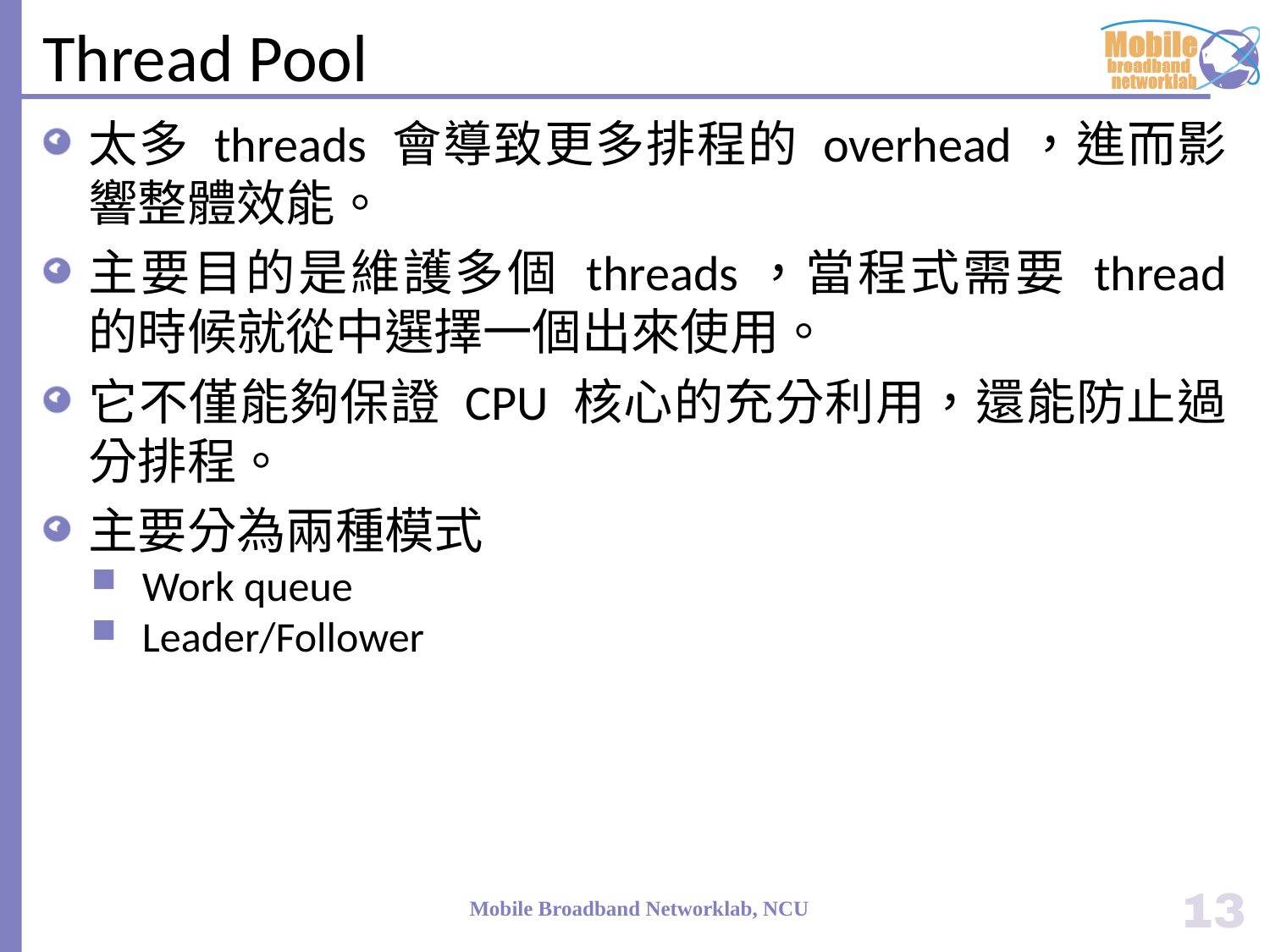

# Thread Pool
太多 threads 會導致更多排程的 overhead，進而影響整體效能。
主要目的是維護多個 threads，當程式需要 thread 的時候就從中選擇一個出來使用。
它不僅能夠保證 CPU 核心的充分利用，還能防止過分排程。
主要分為兩種模式
Work queue
Leader/Follower

13